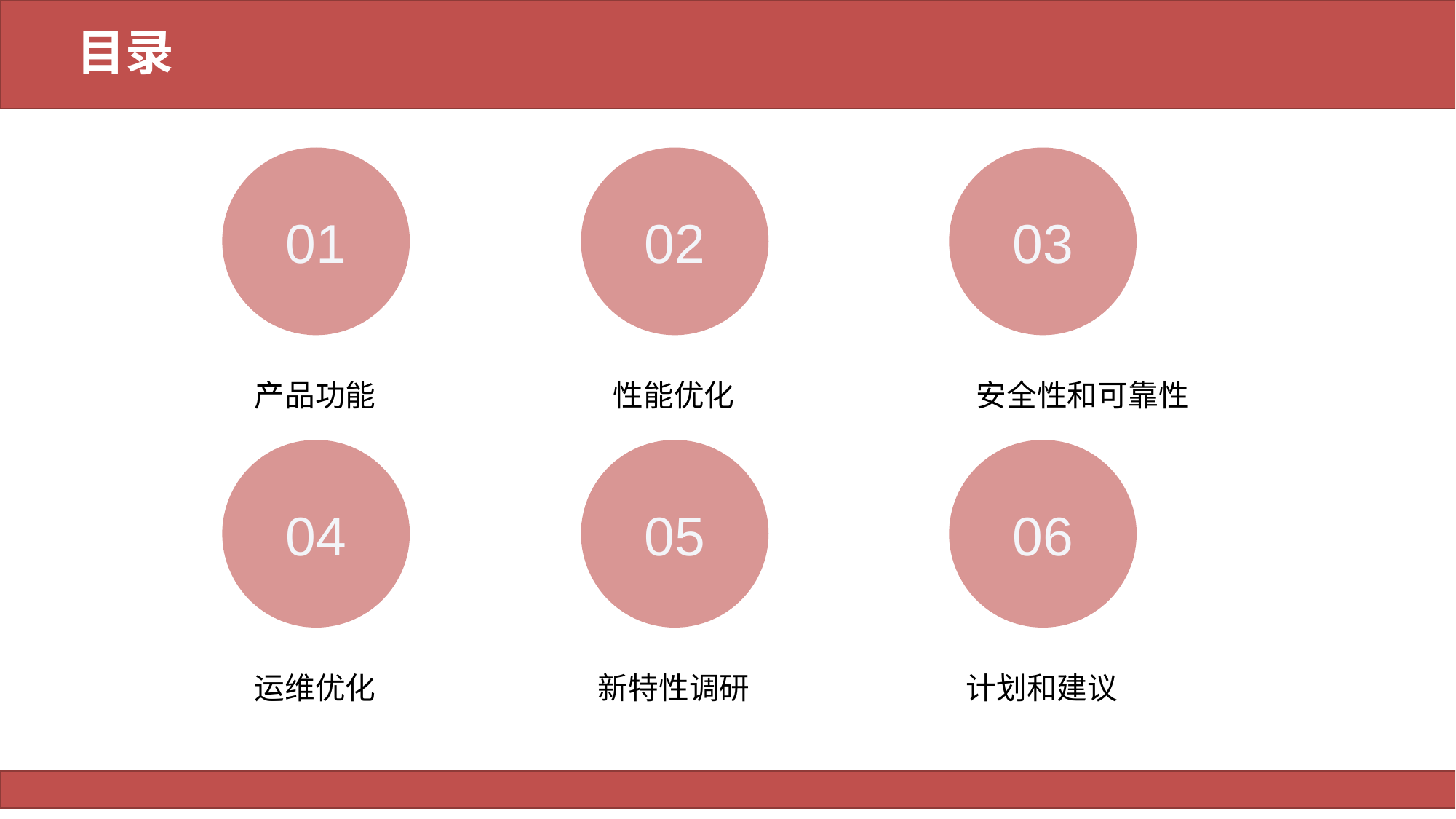

# 目录

03

01

02
安全性和可靠性
产品功能
性能优化

06

04

05
计划和建议
运维优化
新特性调研